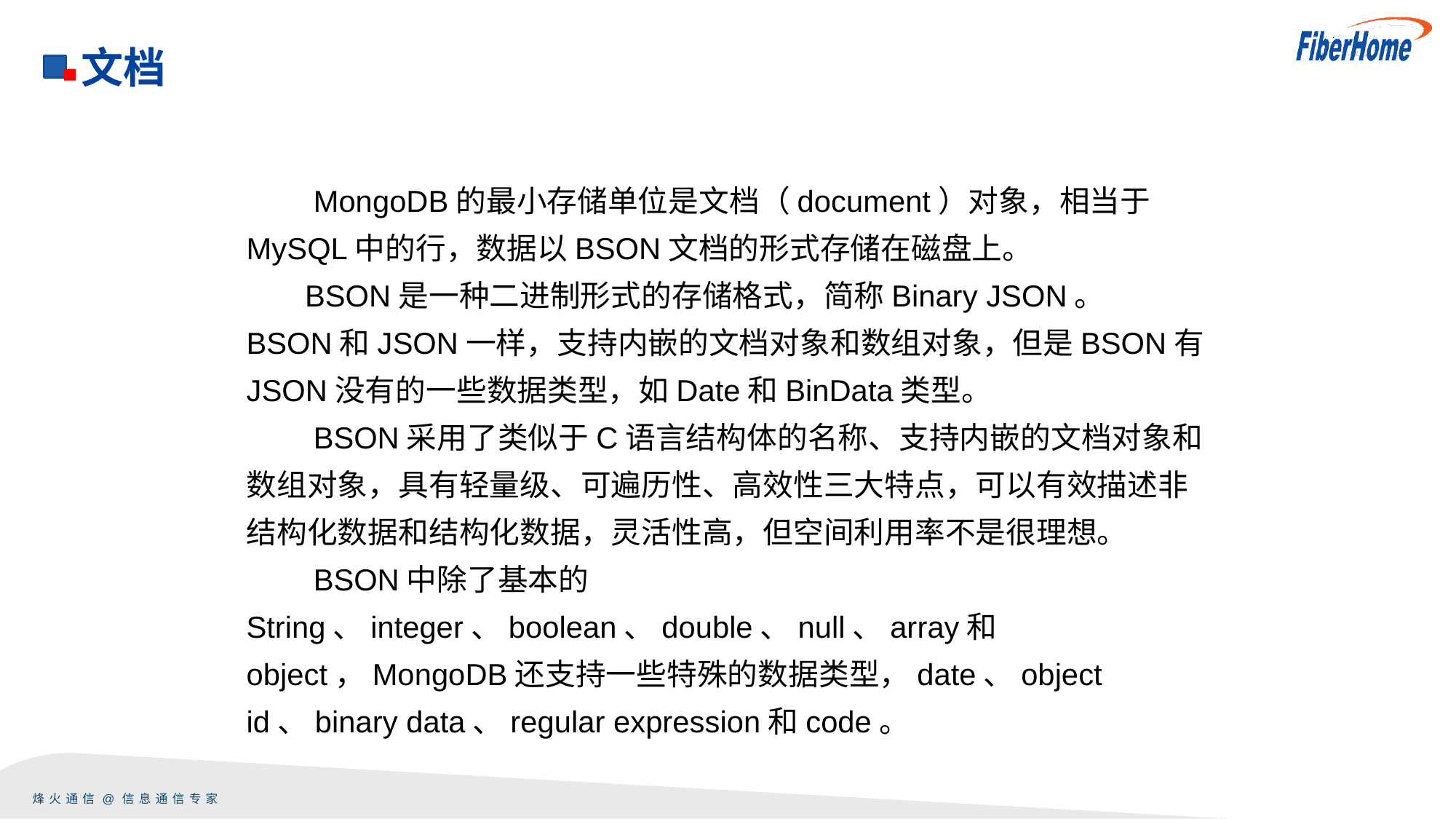

文档
        MongoDB的最小存储单位是文档（document）对象，相当于MySQL中的行，数据以BSON文档的形式存储在磁盘上。
       BSON是一种二进制形式的存储格式，简称Binary JSON。
BSON和JSON一样，支持内嵌的文档对象和数组对象，但是BSON有JSON没有的一些数据类型，如Date和BinData类型。
        BSON采用了类似于C语言结构体的名称、支持内嵌的文档对象和数组对象，具有轻量级、可遍历性、高效性三大特点，可以有效描述非结构化数据和结构化数据，灵活性高，但空间利用率不是很理想。
        BSON中除了基本的String、integer、boolean、double、null、array和object，MongoDB还支持一些特殊的数据类型，date、object id、binary data、regular expression和code。